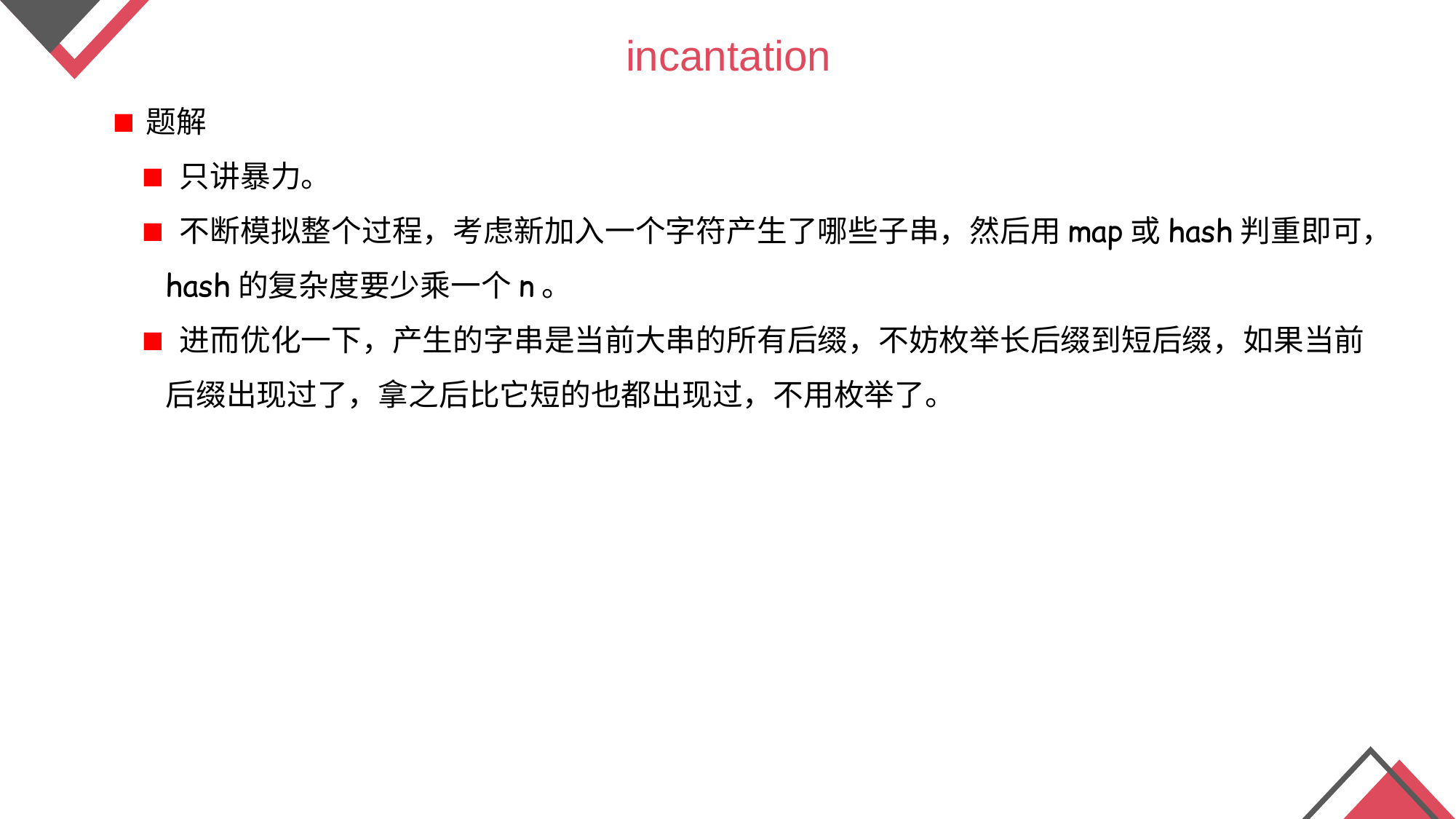

incantation
 题解
 只讲暴力。
 不断模拟整个过程，考虑新加入一个字符产生了哪些子串，然后用map或hash判重即可，hash的复杂度要少乘一个n。
 进而优化一下，产生的字串是当前大串的所有后缀，不妨枚举长后缀到短后缀，如果当前后缀出现过了，拿之后比它短的也都出现过，不用枚举了。